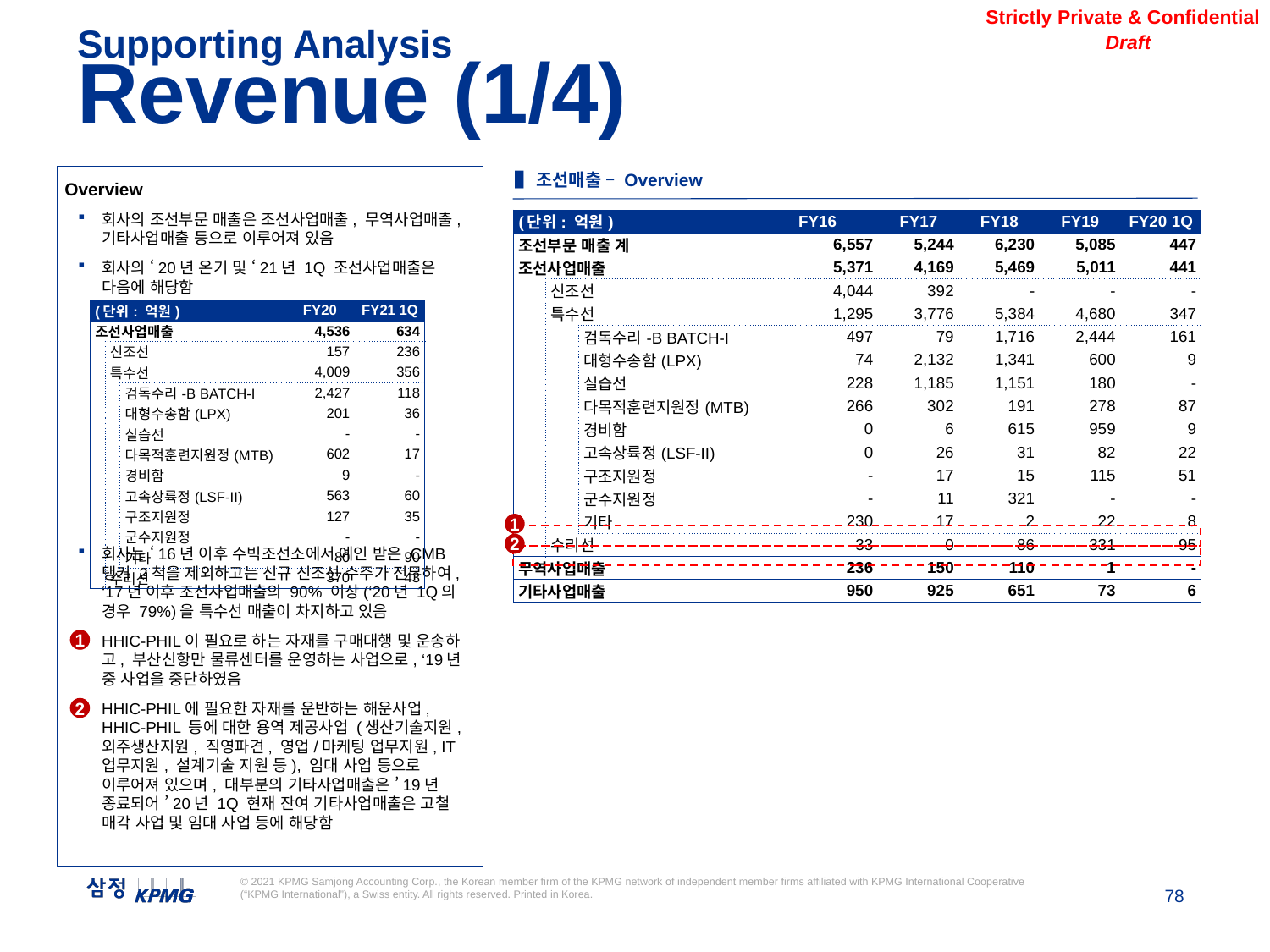

Supporting Analysis
Revenue (1/4)
▌조선매출 – Overview

Overview
회사의 조선부문 매출은 조선사업매출, 무역사업매출, 기타사업매출 등으로 이루어져 있음
회사의 ‘20년 온기 및 ‘21년 1Q 조선사업매출은 다음에 해당함

회사는 ‘16년 이후 수빅조선소에서 예인 받은 CMB 탱커 2척을 제외하고는 신규 신조선 수주가 전무하여, ‘17년 이후 조선사업매출의 90% 이상(‘20년 1Q의 경우 79%)을 특수선 매출이 차지하고 있음
HHIC-PHIL이 필요로 하는 자재를 구매대행 및 운송하고, 부산신항만 물류센터를 운영하는 사업으로, ‘19년 중 사업을 중단하였음
HHIC-PHIL에 필요한 자재를 운반하는 해운사업, HHIC-PHIL 등에 대한 용역 제공사업 (생산기술지원, 외주생산지원, 직영파견, 영업/마케팅 업무지원, IT 업무지원, 설계기술 지원 등), 임대 사업 등으로 이루어져 있으며, 대부분의 기타사업매출은 ’19년 종료되어 ’20년 1Q 현재 잔여 기타사업매출은 고철 매각 사업 및 임대 사업 등에 해당함

| (단위: 억원) |  |  | FY16 | FY17 | FY18 | FY19 | FY20 1Q |
| --- | --- | --- | --- | --- | --- | --- | --- |
| 조선부문 매출 계 |  |  | 6,557 | 5,244 | 6,230 | 5,085 | 447 |
| 조선사업매출 |  |  | 5,371 | 4,169 | 5,469 | 5,011 | 441 |
|  | 신조선 |  | 4,044 | 392 | - | - | - |
|  | 특수선 |  | 1,295 | 3,776 | 5,384 | 4,680 | 347 |
|  |  | 검독수리-B BATCH-I | 497 | 79 | 1,716 | 2,444 | 161 |
|  |  | 대형수송함(LPX) | 74 | 2,132 | 1,341 | 600 | 9 |
|  |  | 실습선 | 228 | 1,185 | 1,151 | 180 | - |
|  |  | 다목적훈련지원정(MTB) | 266 | 302 | 191 | 278 | 87 |
|  |  | 경비함 | 0 | 6 | 615 | 959 | 9 |
|  |  | 고속상륙정(LSF-II) | 0 | 26 | 31 | 82 | 22 |
|  |  | 구조지원정 | - | 17 | 15 | 115 | 51 |
|  |  | 군수지원정 | - | 11 | 321 | - | - |
|  |  | 기타 | 230 | 17 | 2 | 22 | 8 |
|  | 수리선 |  | 33 | 0 | 86 | 331 | 95 |
| 무역사업매출 |  |  | 236 | 150 | 110 | 1 | - |
| 기타사업매출 |  |  | 950 | 925 | 651 | 73 | 6 |
| (단위: 억원) |  |  | FY20 | FY21 1Q |
| --- | --- | --- | --- | --- |
| 조선사업매출 |  |  | 4,536 | 634 |
|  | 신조선 |  | 157 | 236 |
|  | 특수선 |  | 4,009 | 356 |
|  |  | 검독수리-B BATCH-I | 2,427 | 118 |
|  |  | 대형수송함(LPX) | 201 | 36 |
|  |  | 실습선 | - | - |
|  |  | 다목적훈련지원정(MTB) | 602 | 17 |
|  |  | 경비함 | 9 | - |
|  |  | 고속상륙정(LSF-II) | 563 | 60 |
|  |  | 구조지원정 | 127 | 35 |
|  |  | 군수지원정 | - | - |
|  |  | 기타 | 80 | 90 |
|  | 수리선 |  | 370 | 43 |
1

2

1
2